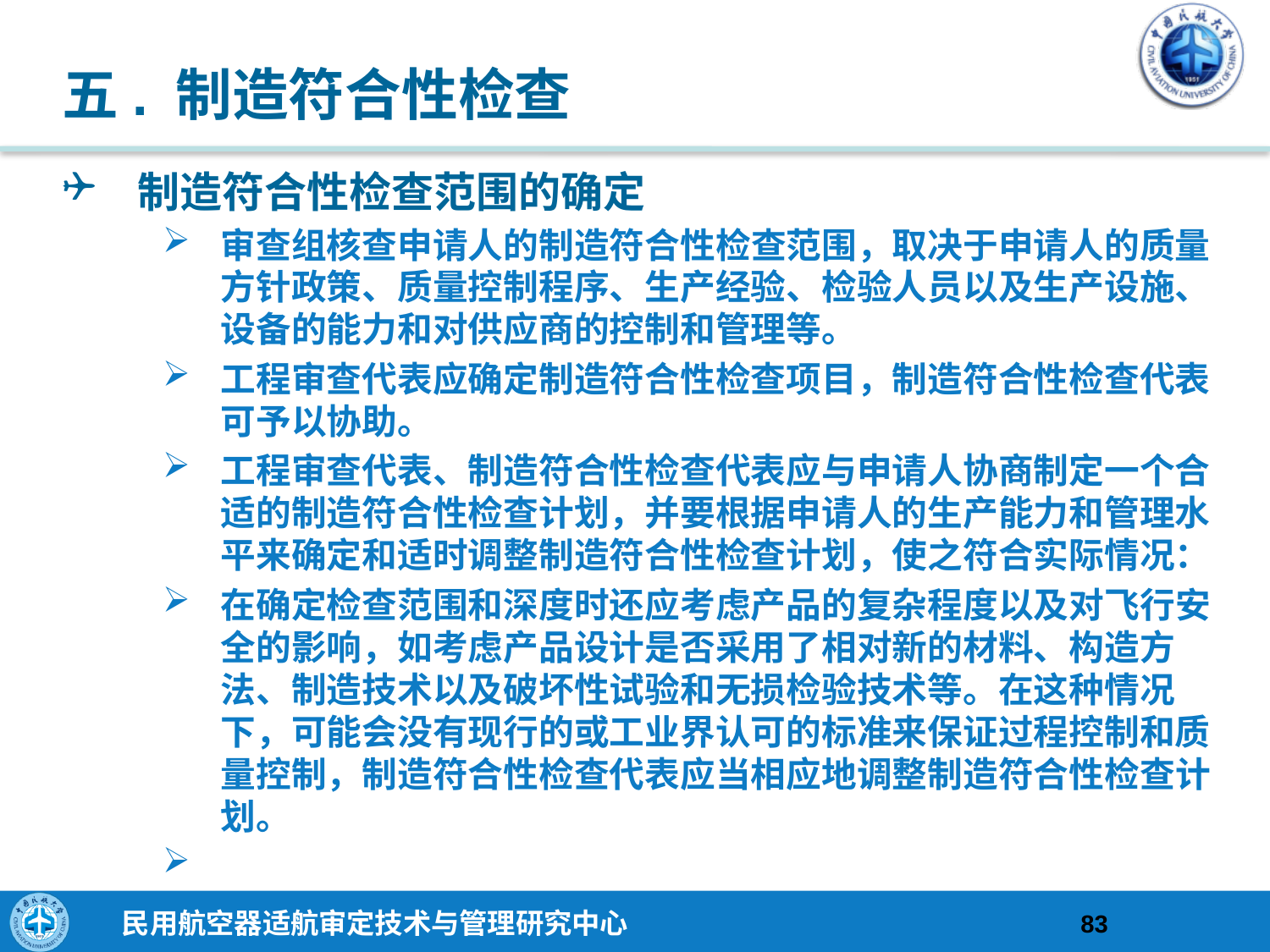

# 五. 制造符合性检查
制造符合性检查范围的确定
审查组核查申请人的制造符合性检查范围，取决于申请人的质量方针政策、质量控制程序、生产经验、检验人员以及生产设施、设备的能力和对供应商的控制和管理等。
工程审查代表应确定制造符合性检查项目，制造符合性检查代表可予以协助。
工程审查代表、制造符合性检查代表应与申请人协商制定一个合适的制造符合性检查计划，并要根据申请人的生产能力和管理水平来确定和适时调整制造符合性检查计划，使之符合实际情况：
在确定检查范围和深度时还应考虑产品的复杂程度以及对飞行安全的影响，如考虑产品设计是否采用了相对新的材料、构造方法、制造技术以及破坏性试验和无损检验技术等。在这种情况下，可能会没有现行的或工业界认可的标准来保证过程控制和质量控制，制造符合性检查代表应当相应地调整制造符合性检查计划。